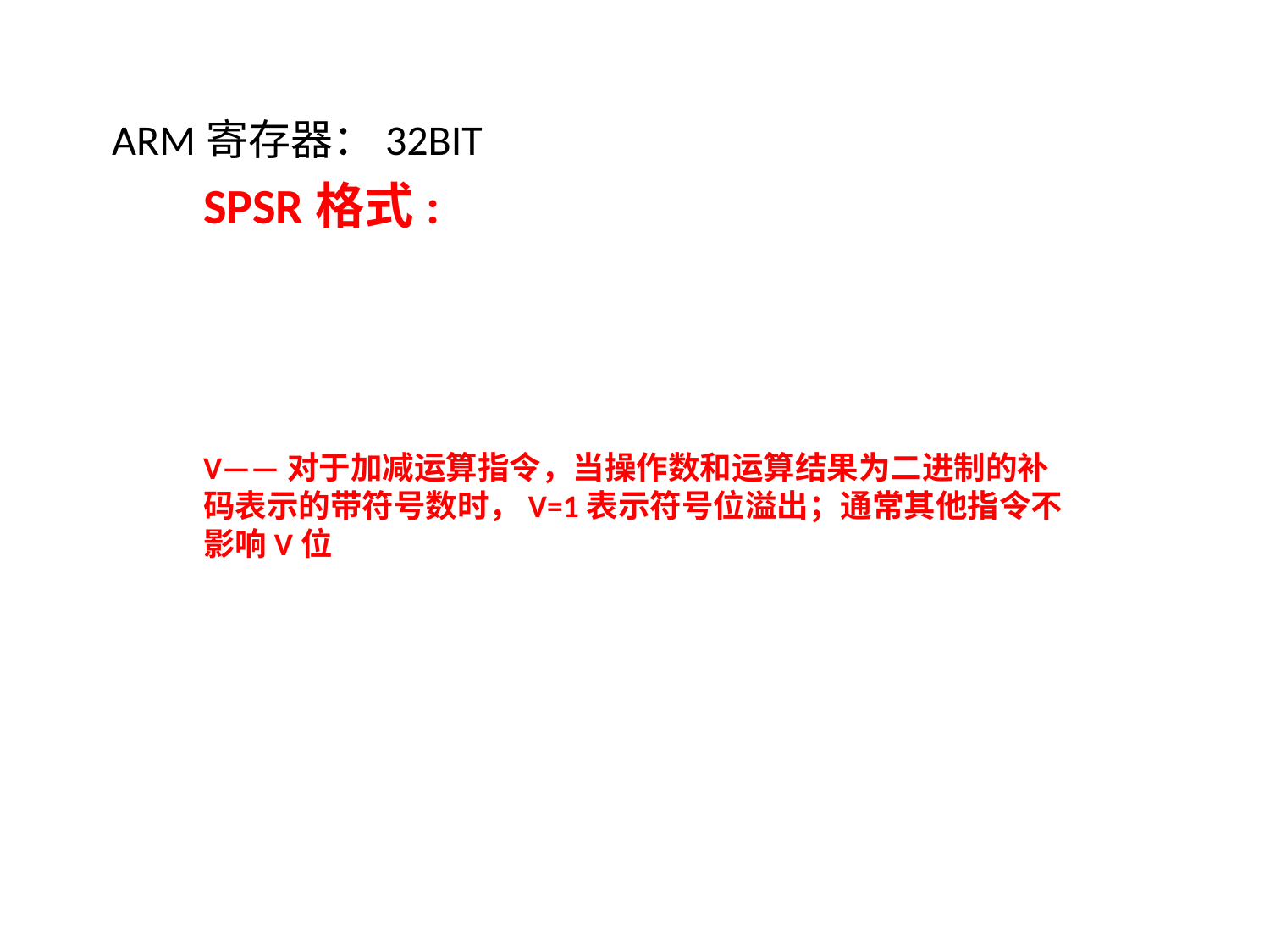

# ARM寄存器：32BIT
SPSR格式:

V——对于加减运算指令，当操作数和运算结果为二进制的补码表示的带符号数时，V=1表示符号位溢出；通常其他指令不影响V位